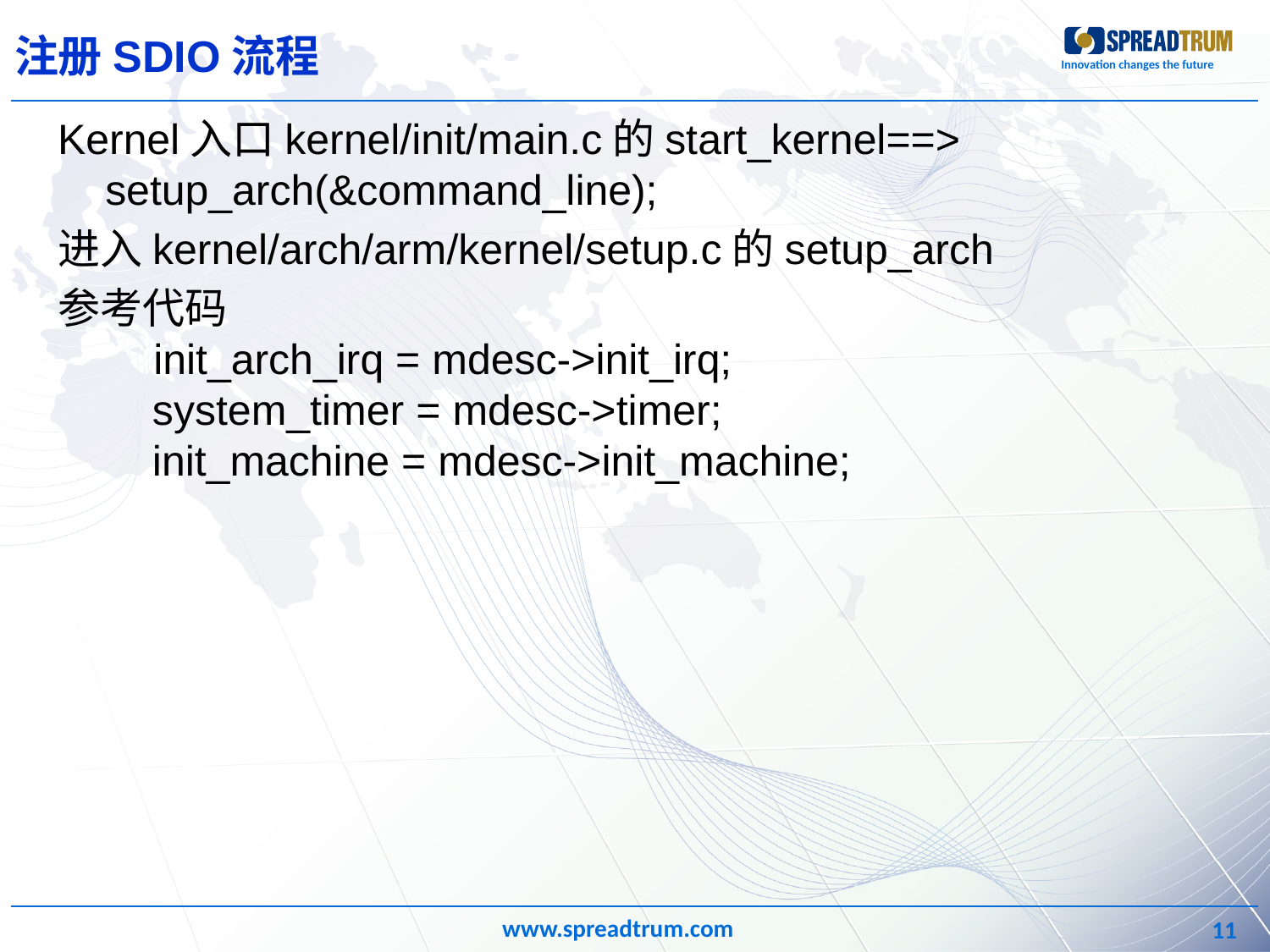

# 注册SDIO流程
Kernel入口kernel/init/main.c的start_kernel==> setup_arch(&command_line);
进入kernel/arch/arm/kernel/setup.c的setup_arch
参考代码
    init_arch_irq = mdesc->init_irq;
    system_timer = mdesc->timer;
    init_machine = mdesc->init_machine;